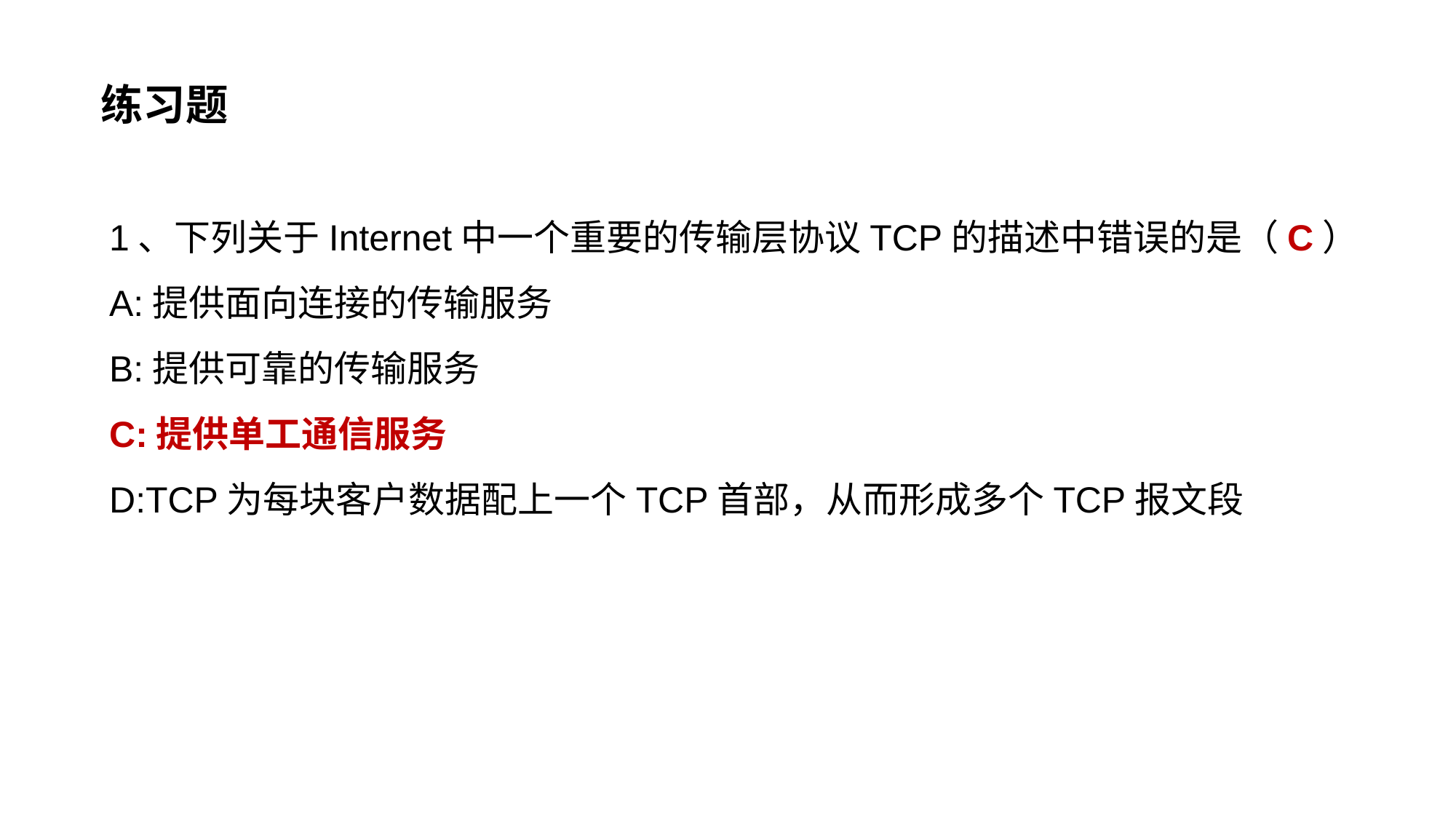

练习题
1、下列关于Internet中一个重要的传输层协议TCP的描述中错误的是（C）
A:提供面向连接的传输服务
B:提供可靠的传输服务
C:提供单工通信服务
D:TCP为每块客户数据配上一个TCP首部，从而形成多个TCP报文段